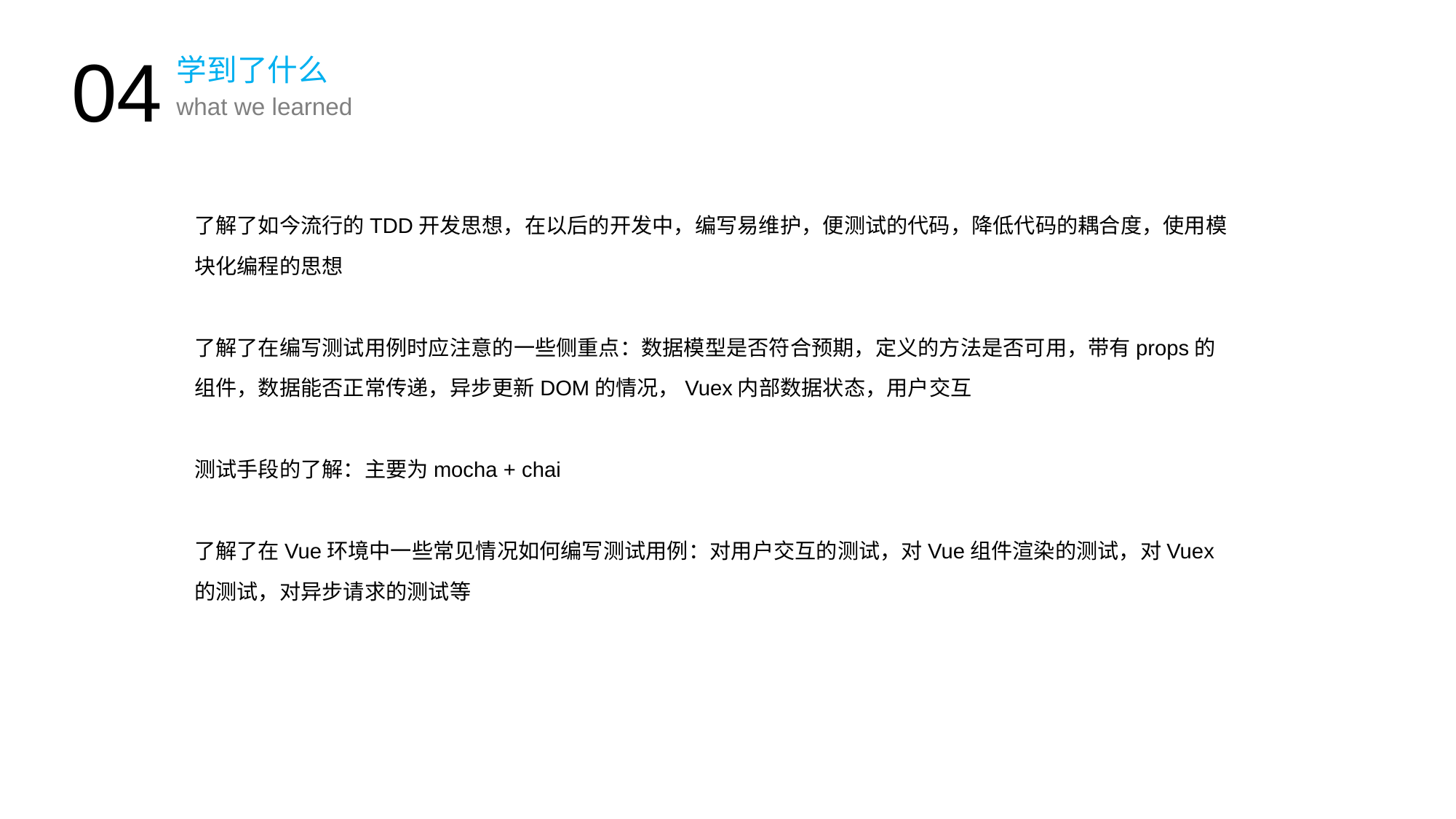

04
学到了什么
what we learned
了解了如今流行的TDD开发思想，在以后的开发中，编写易维护，便测试的代码，降低代码的耦合度，使用模块化编程的思想

了解了在编写测试用例时应注意的一些侧重点：数据模型是否符合预期，定义的方法是否可用，带有props的组件，数据能否正常传递，异步更新DOM的情况，Vuex内部数据状态，用户交互

测试手段的了解：主要为mocha + chai

了解了在Vue环境中一些常见情况如何编写测试用例：对用户交互的测试，对Vue组件渲染的测试，对Vuex的测试，对异步请求的测试等